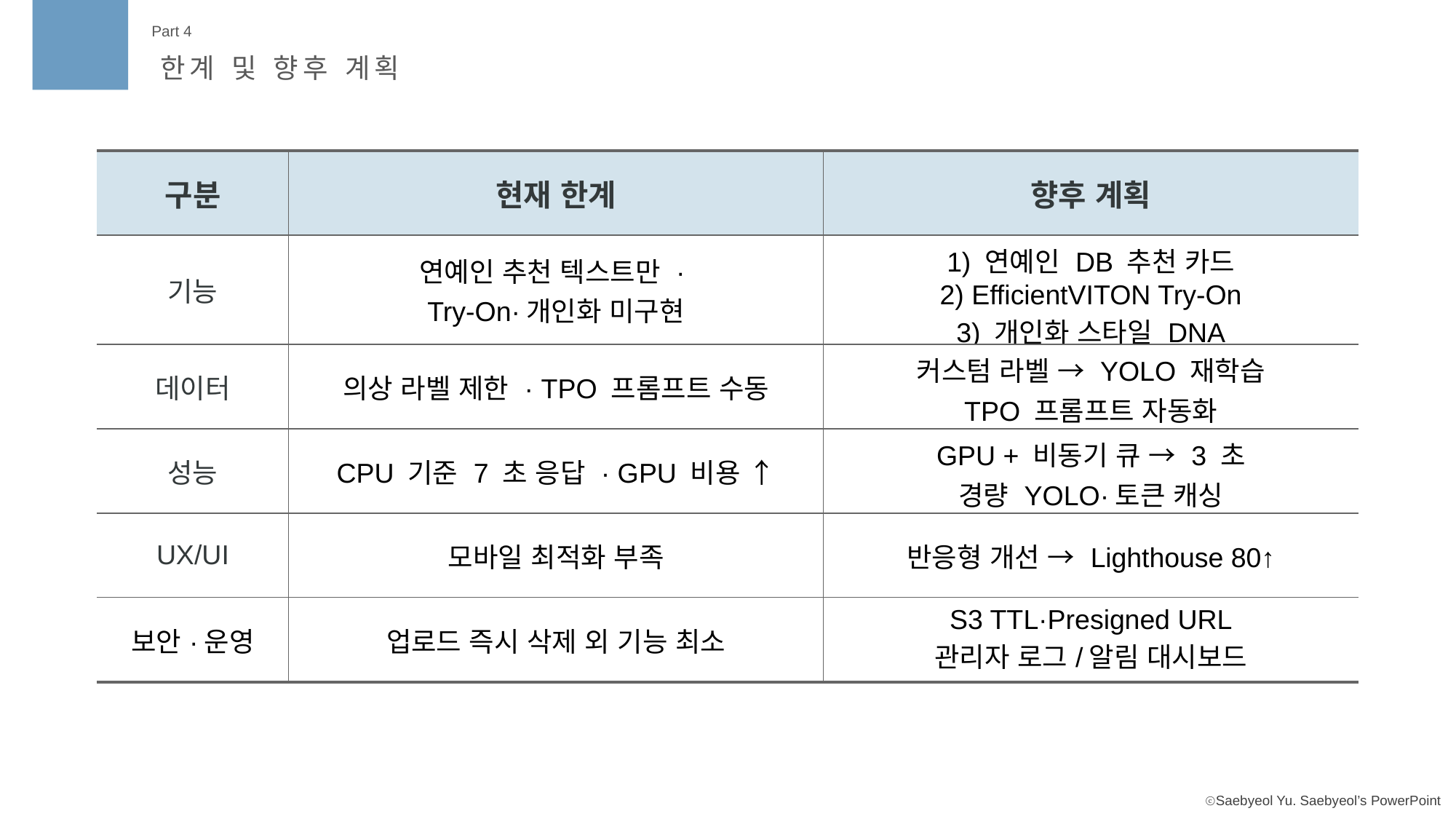

Part 4
한계 및 향후 계획
| 구분 | 현재 한계 | 향후 계획 |
| --- | --- | --- |
| 기능 | 연예인 추천 텍스트만 · Try-On·개인화 미구현 | 1) 연예인 DB 추천 카드 2) EfficientVITON Try-On 3) 개인화 스타일 DNA |
| 데이터 | 의상 라벨 제한 · TPO 프롬프트 수동 | 커스텀 라벨 → YOLO 재학습 TPO 프롬프트 자동화 |
| 성능 | CPU 기준 7 초 응답 · GPU 비용 ↑ | GPU + 비동기 큐 → 3 초 경량 YOLO·토큰 캐싱 |
| UX/UI | 모바일 최적화 부족 | 반응형 개선 → Lighthouse 80↑ |
| 보안·운영 | 업로드 즉시 삭제 외 기능 최소 | S3 TTL·Presigned URL 관리자 로그/알림 대시보드 |